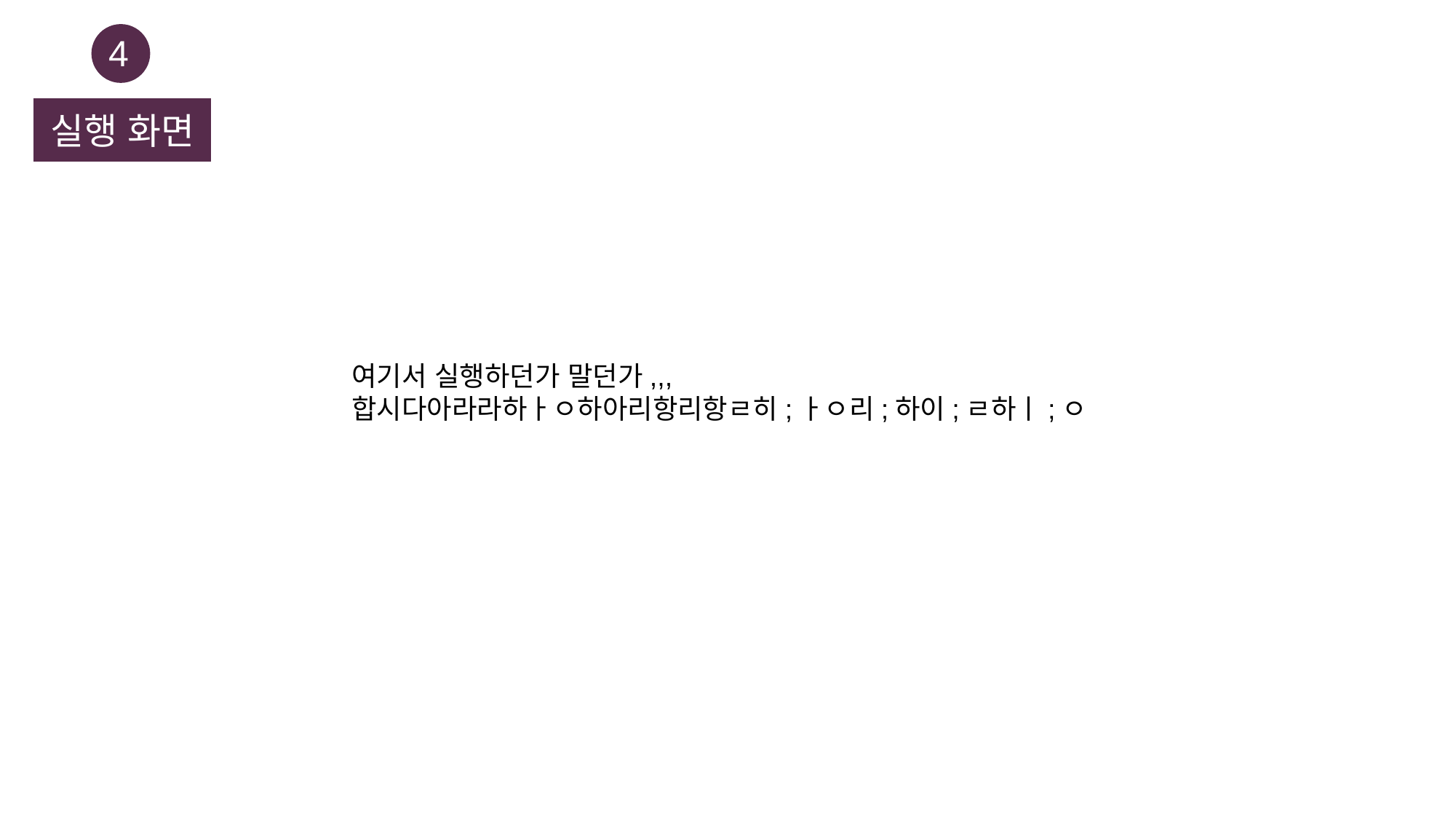

4

실행 화면
여기서 실행하던가 말던가,,,
합시다아라라하ㅏㅇ하아리항리항ㄹ히;ㅏㅇ리;하이;ㄹ하ㅣ;ㅇ